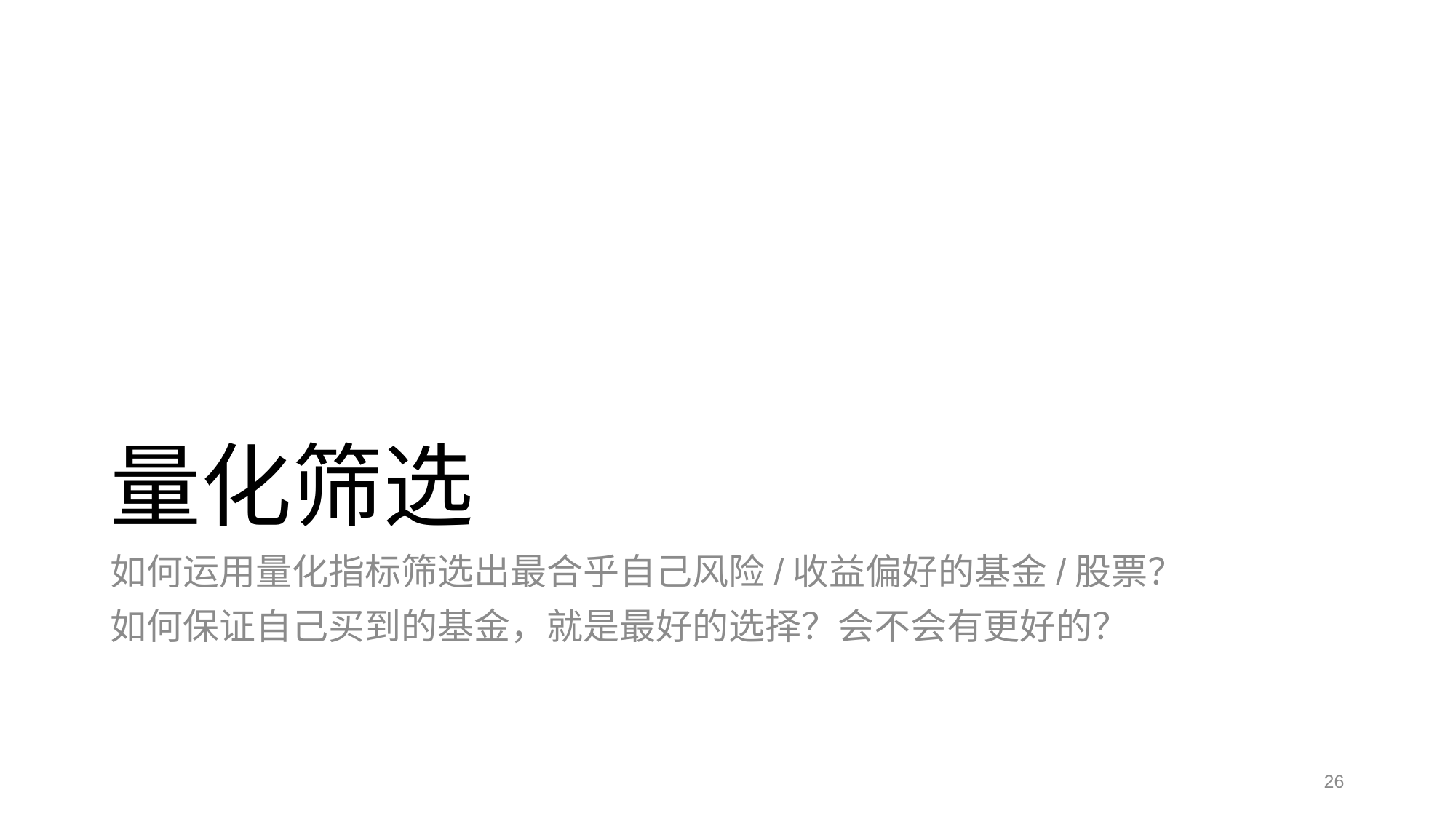

# 量化筛选
如何运用量化指标筛选出最合乎自己风险/收益偏好的基金/股票？
如何保证自己买到的基金，就是最好的选择？会不会有更好的？
26